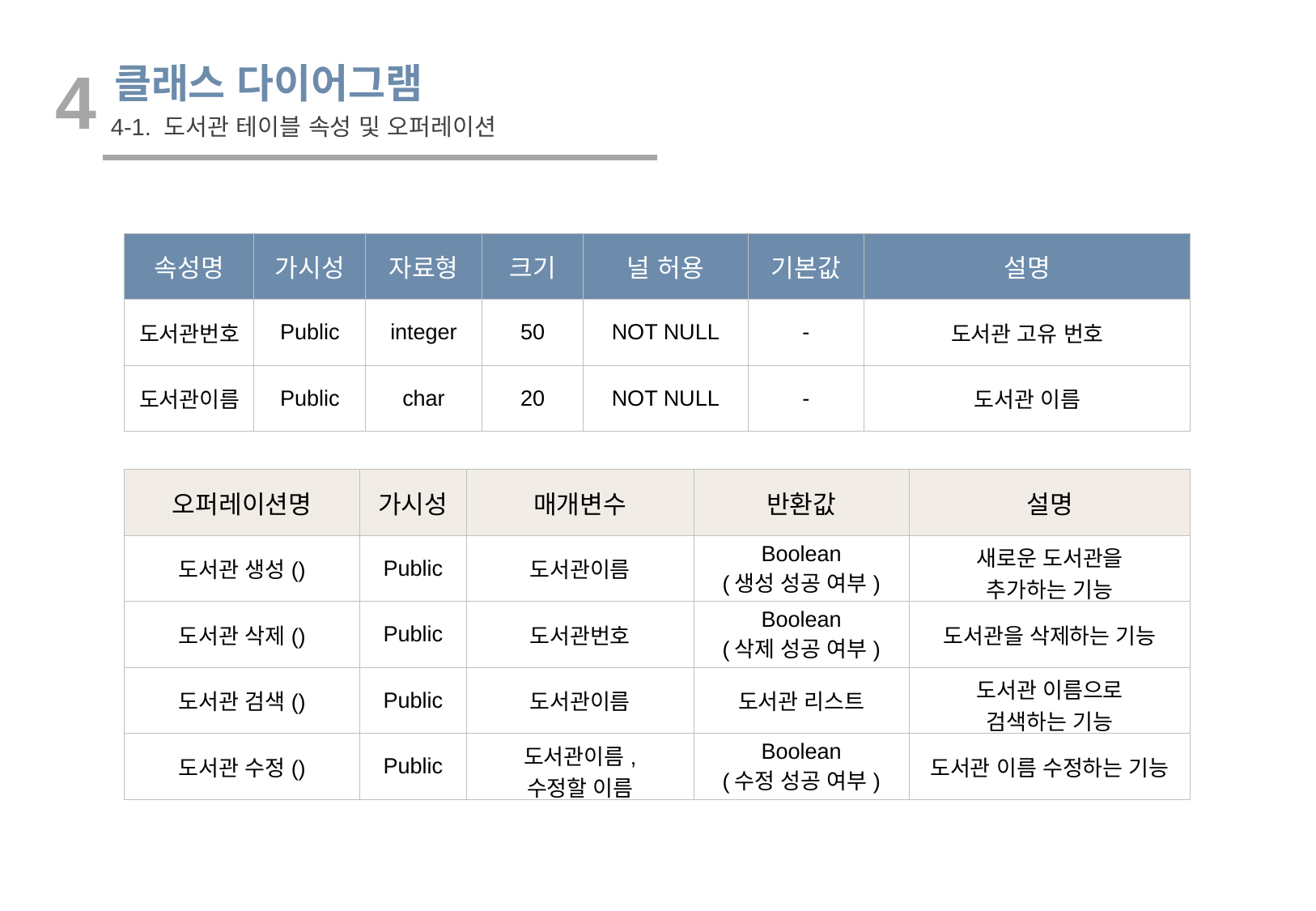

4
클래스 다이어그램
4-1. 도서관 테이블 속성 및 오퍼레이션
| 속성명 | 가시성 | 자료형 | 크기 | 널 허용 | 기본값 | 설명 |
| --- | --- | --- | --- | --- | --- | --- |
| 도서관번호 | Public | integer | 50 | NOT NULL | - | 도서관 고유 번호 |
| 도서관이름 | Public | char | 20 | NOT NULL | - | 도서관 이름 |
| 오퍼레이션명 | 가시성 | 매개변수 | 반환값 | 설명 |
| --- | --- | --- | --- | --- |
| 도서관 생성() | Public | 도서관이름 | Boolean (생성 성공 여부) | 새로운 도서관을 추가하는 기능 |
| 도서관 삭제() | Public | 도서관번호 | Boolean (삭제 성공 여부) | 도서관을 삭제하는 기능 |
| 도서관 검색() | Public | 도서관이름 | 도서관 리스트 | 도서관 이름으로 검색하는 기능 |
| 도서관 수정() | Public | 도서관이름, 수정할 이름 | Boolean (수정 성공 여부) | 도서관 이름 수정하는 기능 |